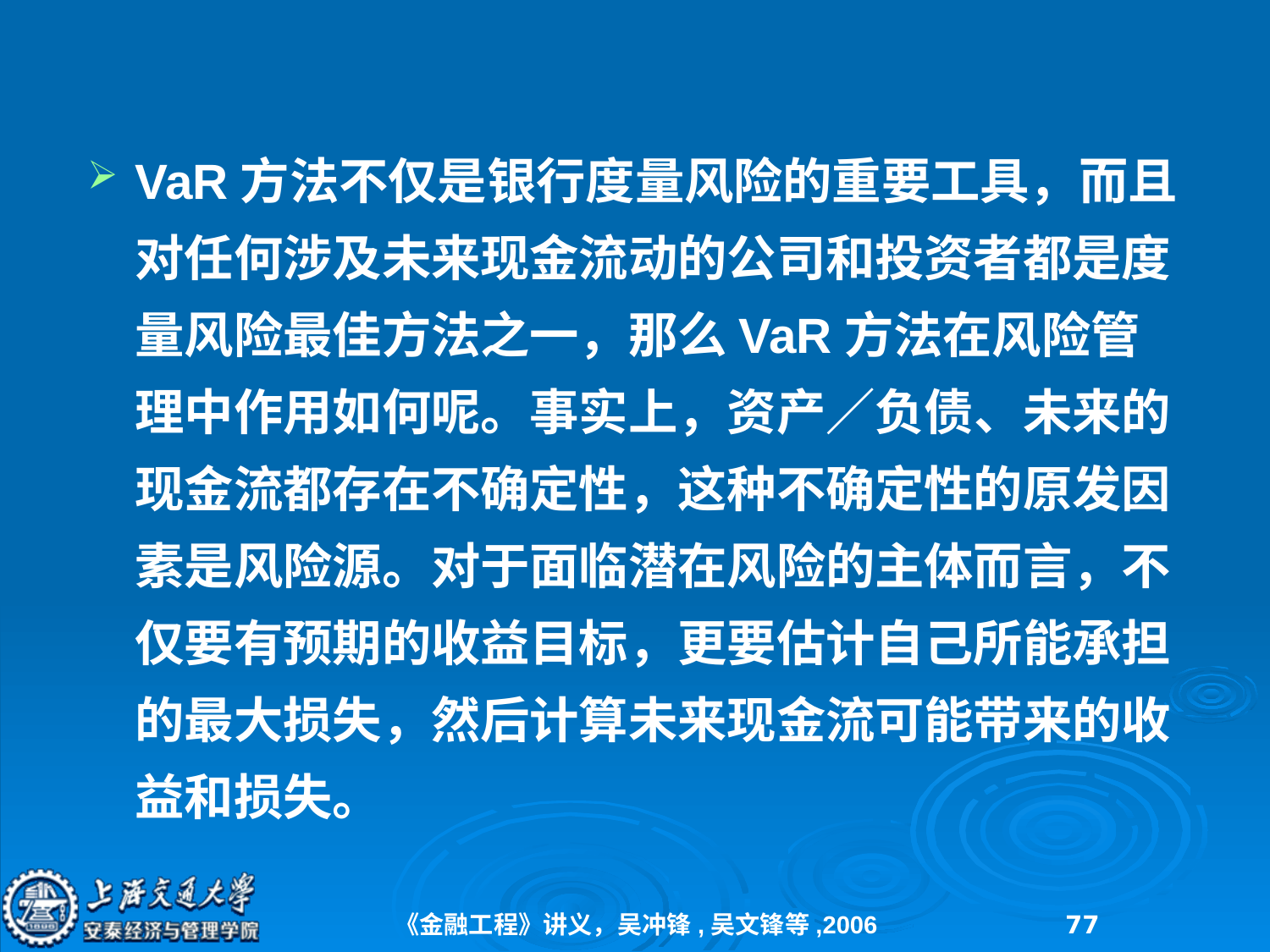

VaR方法不仅是银行度量风险的重要工具，而且对任何涉及未来现金流动的公司和投资者都是度量风险最佳方法之一，那么VaR方法在风险管理中作用如何呢。事实上，资产／负债、未来的现金流都存在不确定性，这种不确定性的原发因素是风险源。对于面临潜在风险的主体而言，不仅要有预期的收益目标，更要估计自己所能承担的最大损失，然后计算未来现金流可能带来的收益和损失。